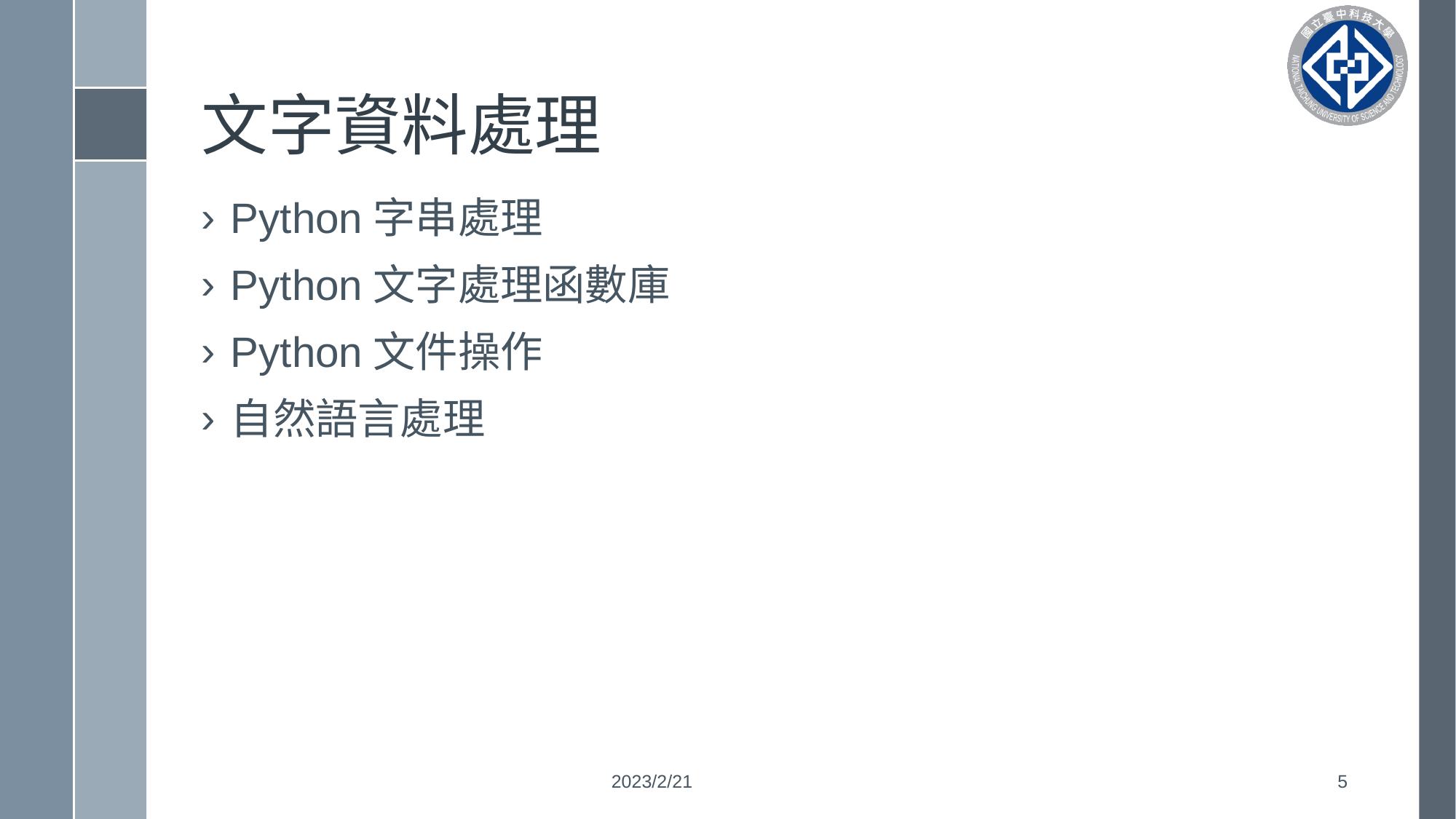

# 文字資料處理
Python字串處理
Python文字處理函數庫
Python文件操作
自然語言處理

2023/2/21
5